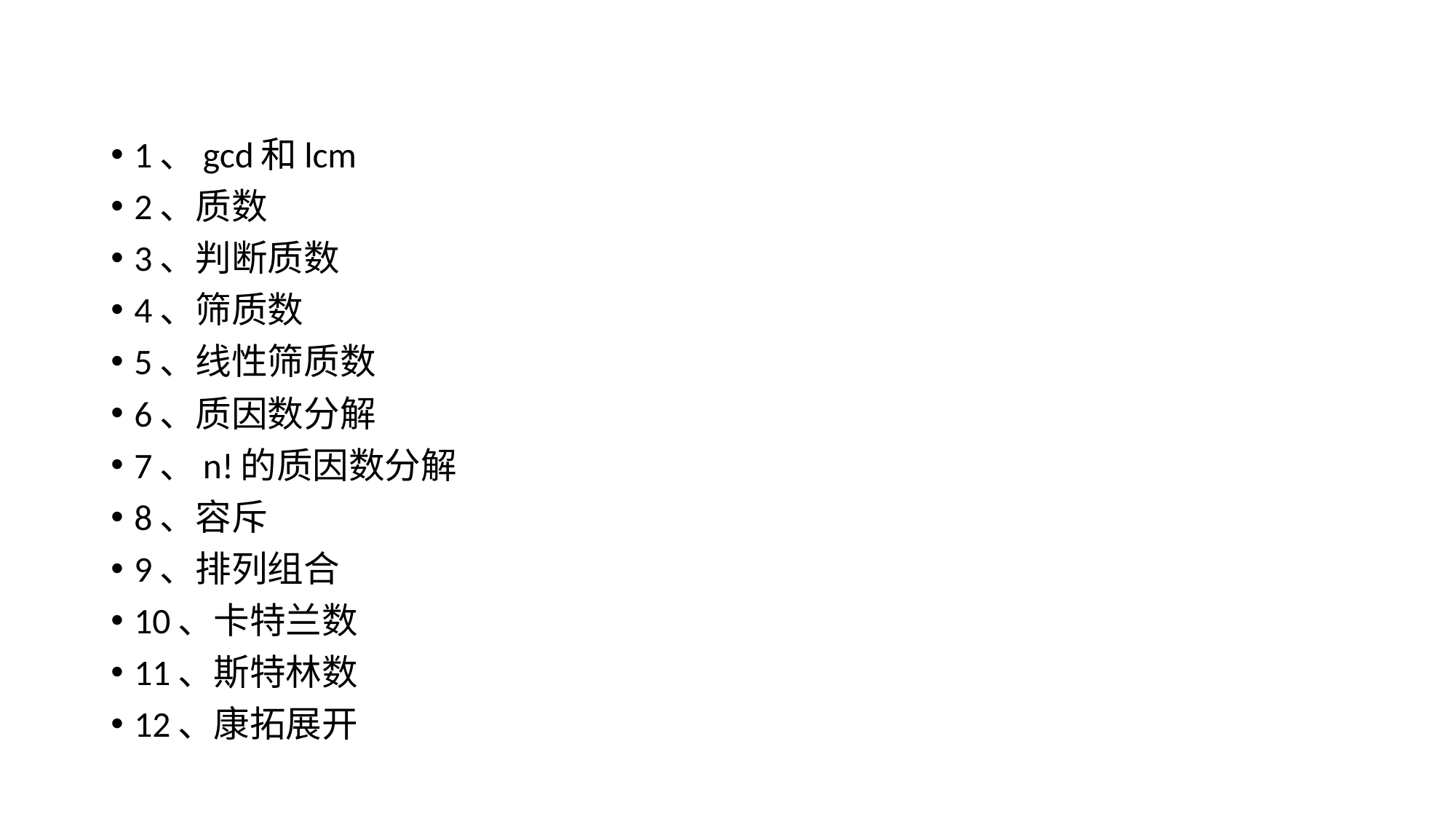

#
1、gcd和lcm
2、质数
3、判断质数
4、筛质数
5、线性筛质数
6、质因数分解
7、n!的质因数分解
8、容斥
9、排列组合
10、卡特兰数
11、斯特林数
12、康拓展开